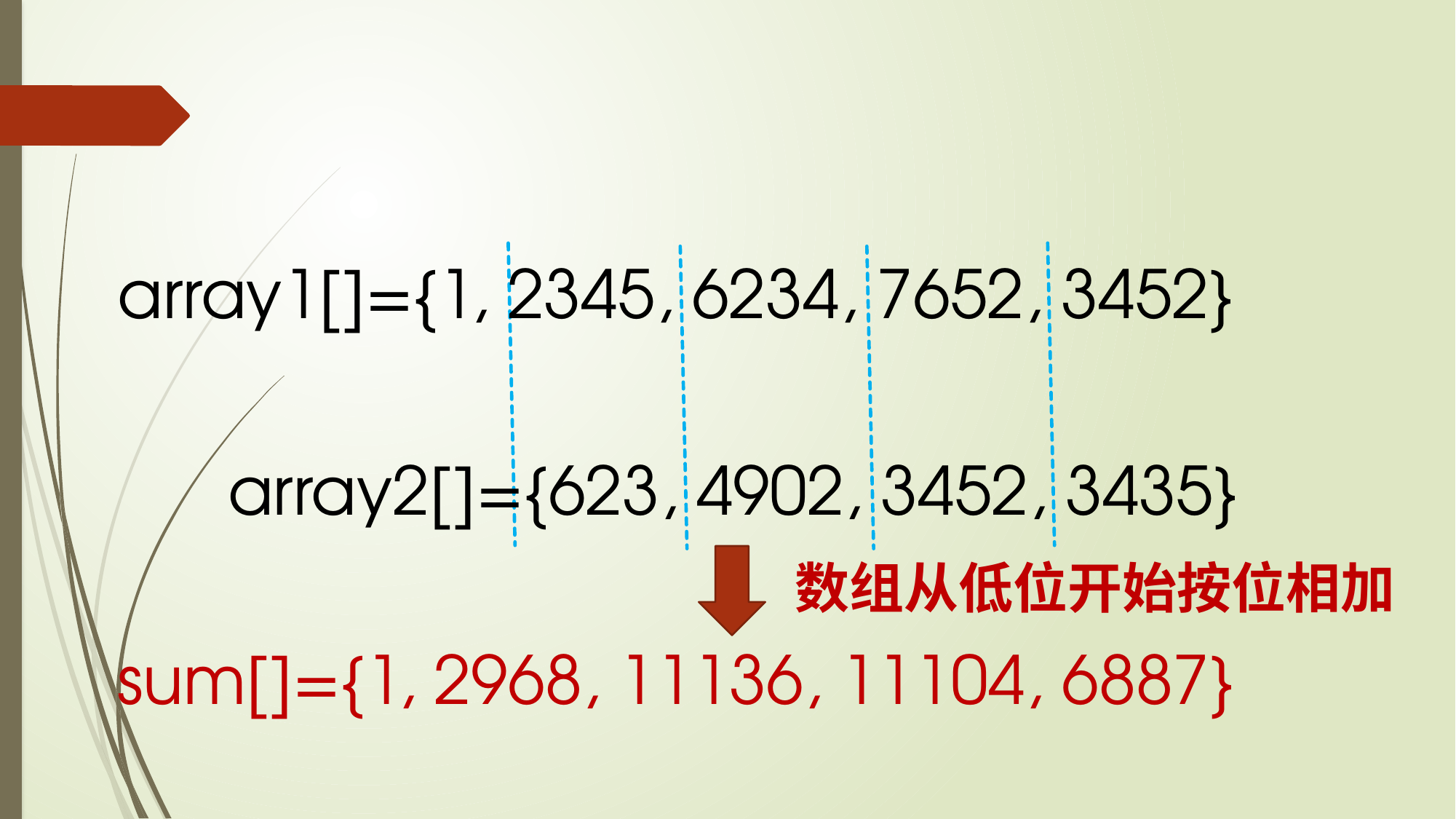

array1[]={1, 2345, 6234, 7652, 3452}

array2[]={623, 4902, 3452, 3435}

数组从低位开始按位相加
sum[]={1, 2968, 11136, 11104, 6887}